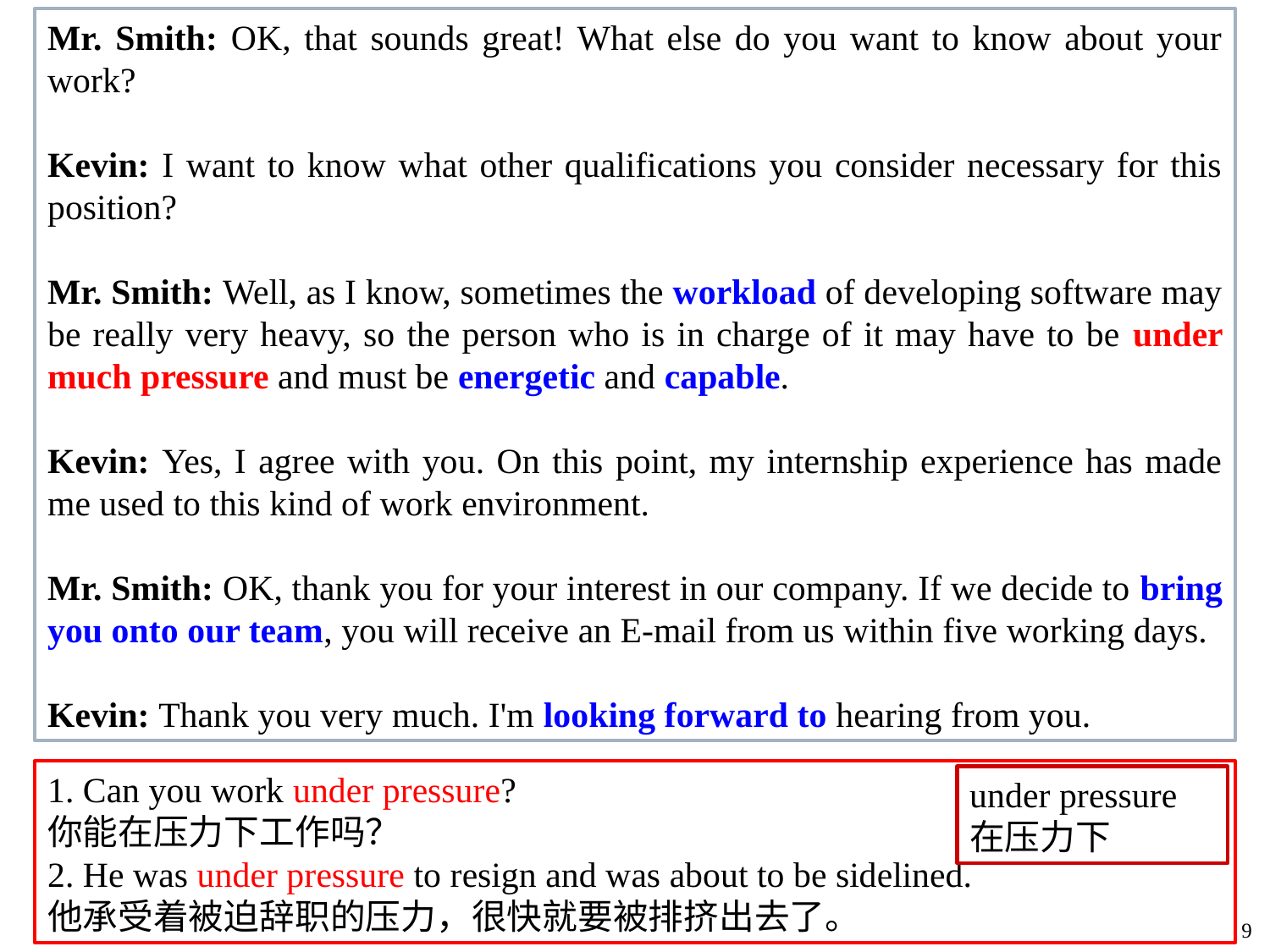

Mr. Smith: OK, that sounds great! What else do you want to know about your work?

Kevin: I want to know what other qualifications you consider necessary for this position?

Mr. Smith: Well, as I know, sometimes the workload of developing software may be really very heavy, so the person who is in charge of it may have to be under much pressure and must be energetic and capable.

Kevin: Yes, I agree with you. On this point, my internship experience has made me used to this kind of work environment.

Mr. Smith: OK, thank you for your interest in our company. If we decide to bring you onto our team, you will receive an E-mail from us within five working days.

Kevin: Thank you very much. I'm looking forward to hearing from you.
1. Can you work under pressure?
你能在压力下工作吗？
2. He was under pressure to resign and was about to be sidelined.
他承受着被迫辞职的压力，很快就要被排挤出去了。
under pressure
在压力下
9